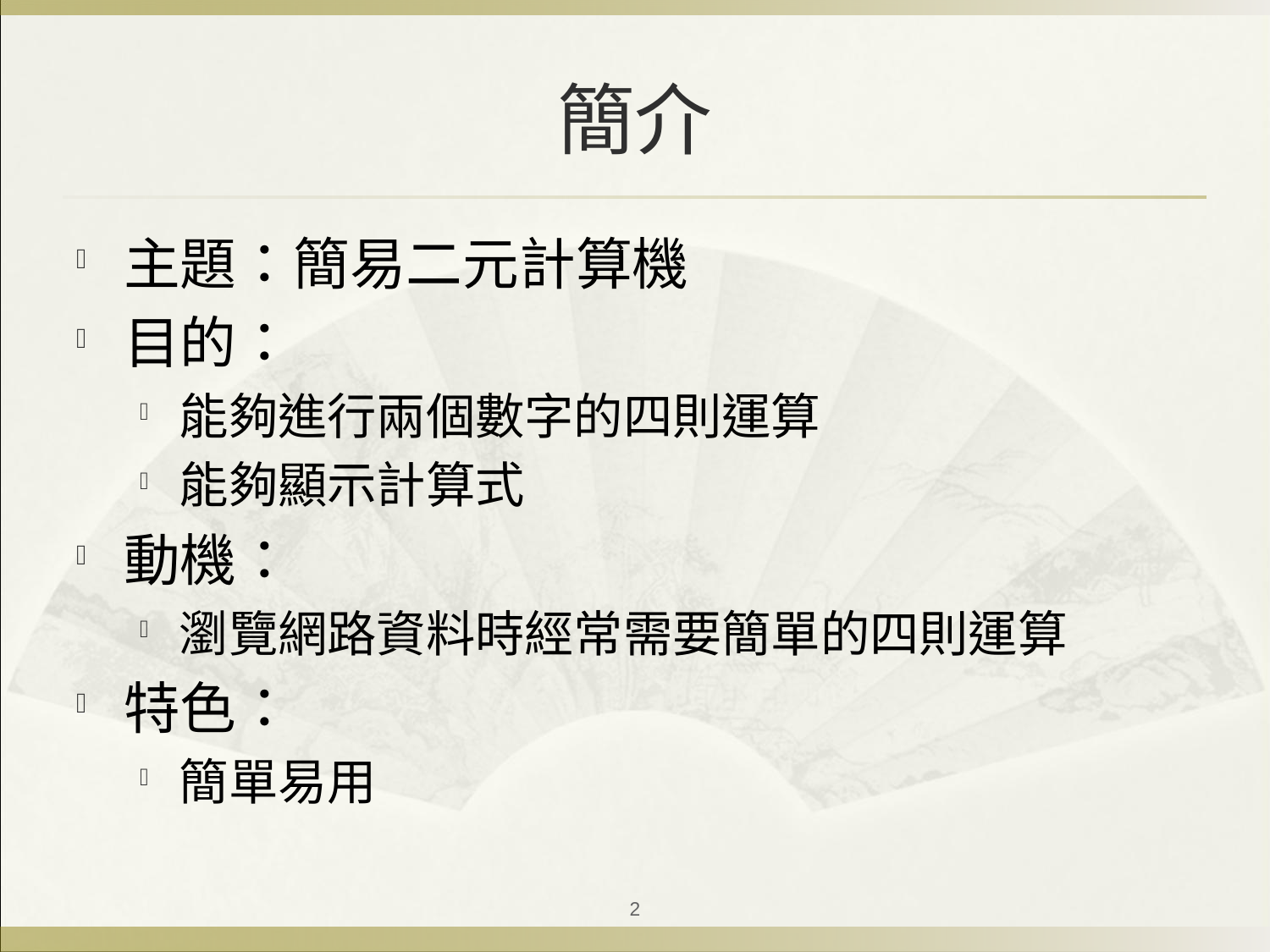

# 簡介
主題：簡易二元計算機
目的：
能夠進行兩個數字的四則運算
能夠顯示計算式
動機：
瀏覽網路資料時經常需要簡單的四則運算
特色：
簡單易用
2